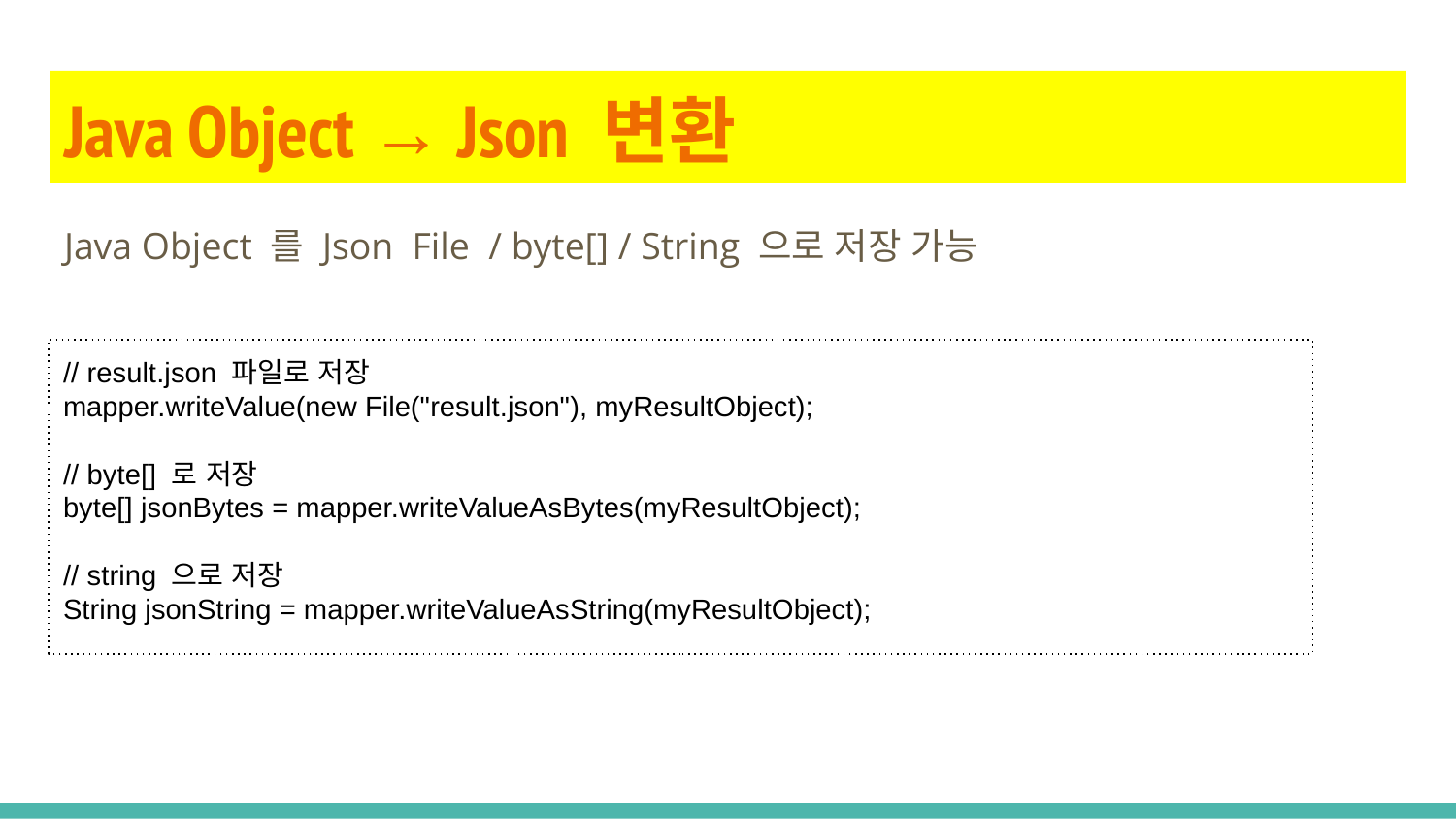

# Java Object → Json 변환
Java Object 를 Json  File  / byte[] / String 으로 저장 가능

// result.json 파일로 저장
mapper.writeValue(new File("result.json"), myResultObject);

// byte[] 로 저장
byte[] jsonBytes = mapper.writeValueAsBytes(myResultObject);

// string 으로 저장
String jsonString = mapper.writeValueAsString(myResultObject);